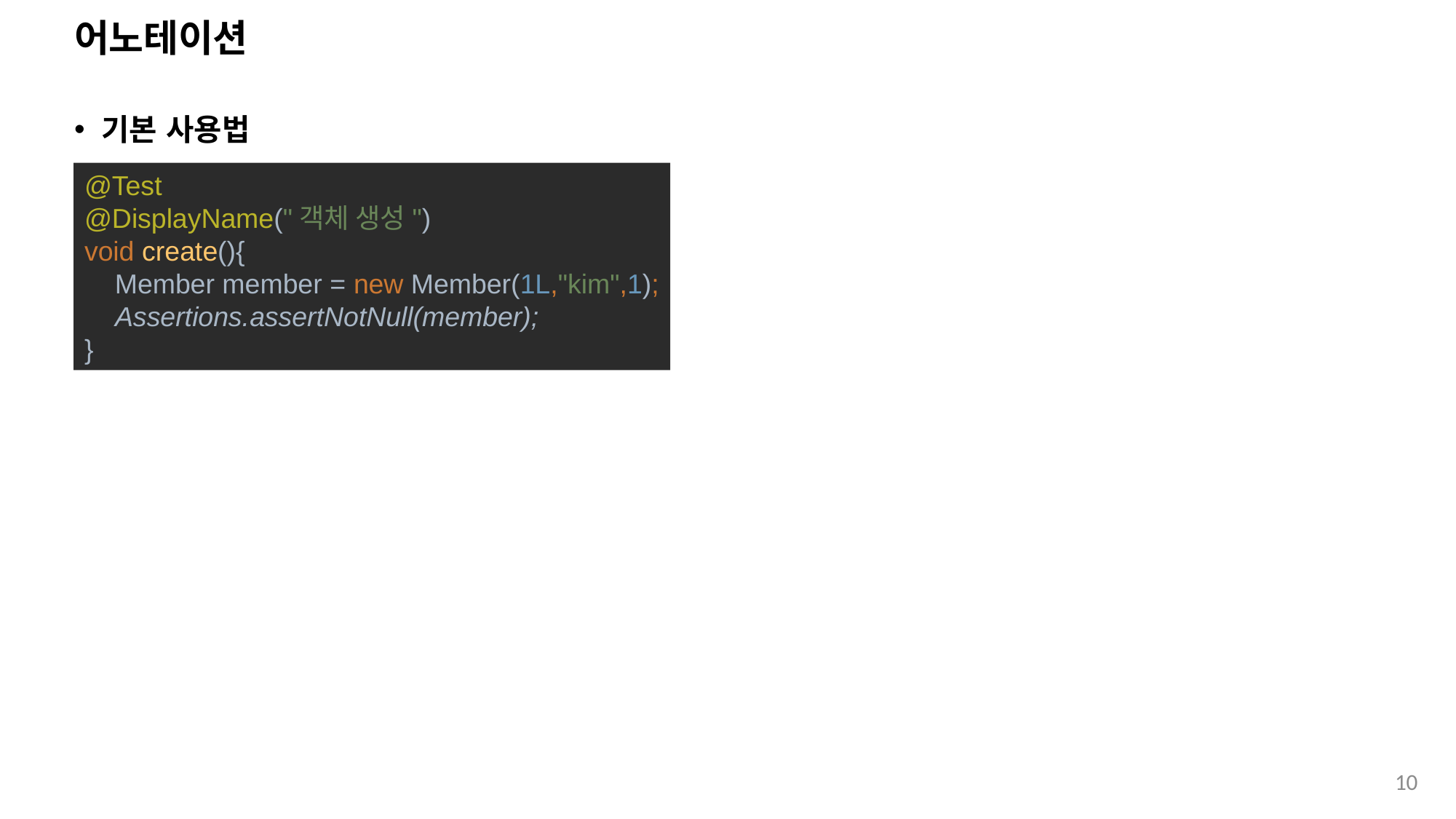

# 어노테이션
기본 사용법

@Test
@DisplayName("객체 생성")
void create(){
    Member member = new Member(1L,"kim",1);
    Assertions.assertNotNull(member);
}
10